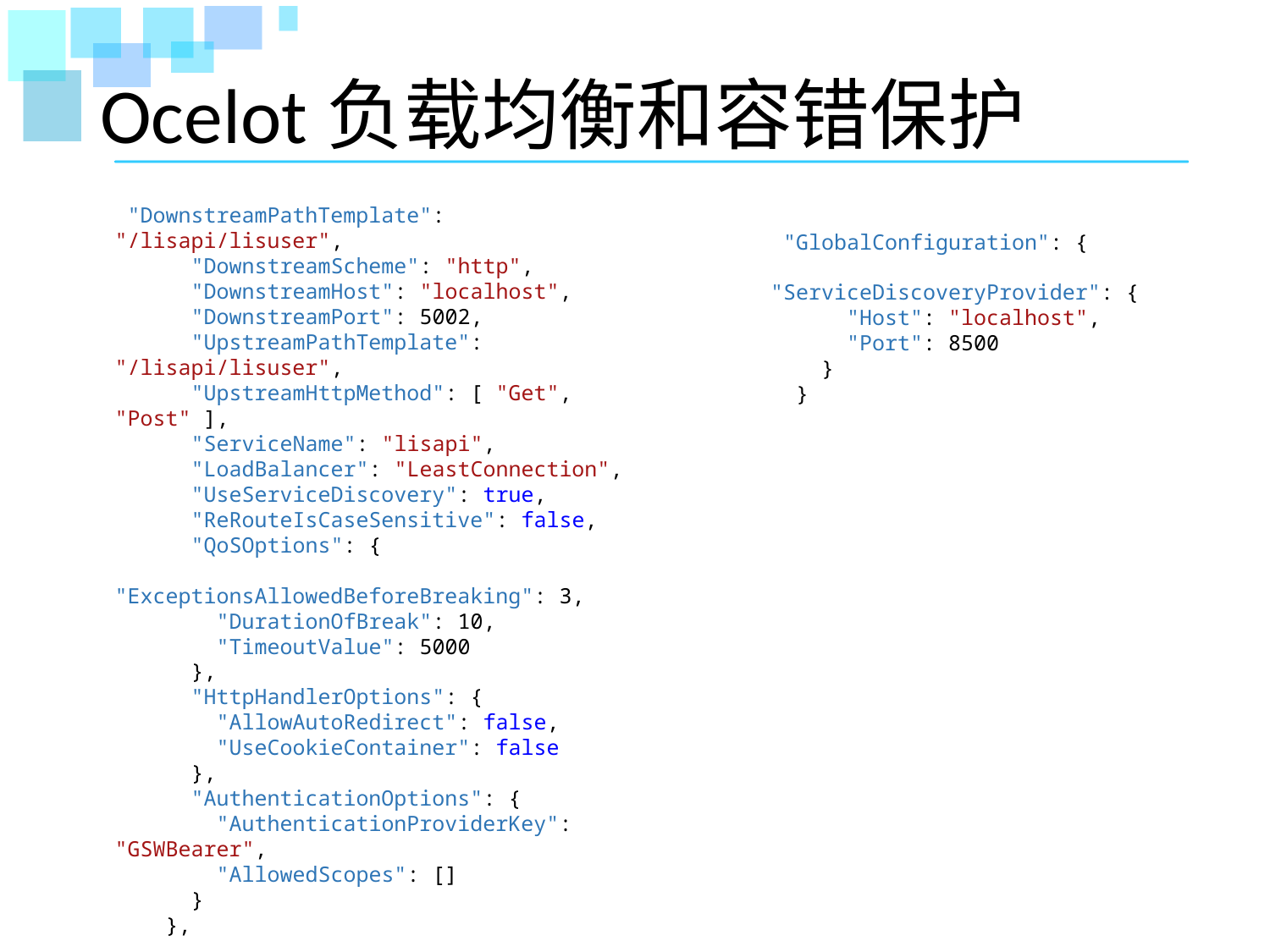

# Ocelot负载均衡和容错保护
 "DownstreamPathTemplate": "/lisapi/lisuser",
      "DownstreamScheme": "http",
      "DownstreamHost": "localhost",
      "DownstreamPort": 5002,
      "UpstreamPathTemplate": "/lisapi/lisuser",
      "UpstreamHttpMethod": [ "Get", "Post" ],
      "ServiceName": "lisapi",
      "LoadBalancer": "LeastConnection",
      "UseServiceDiscovery": true,
      "ReRouteIsCaseSensitive": false,
      "QoSOptions": {
        "ExceptionsAllowedBeforeBreaking": 3,
        "DurationOfBreak": 10,
        "TimeoutValue": 5000
      },
      "HttpHandlerOptions": {
        "AllowAutoRedirect": false,
        "UseCookieContainer": false
      },
      "AuthenticationOptions": {
        "AuthenticationProviderKey": "GSWBearer",
        "AllowedScopes": []
      }
    },
 "GlobalConfiguration": {
    "ServiceDiscoveryProvider": {
      "Host": "localhost",
      "Port": 8500
    }
  }